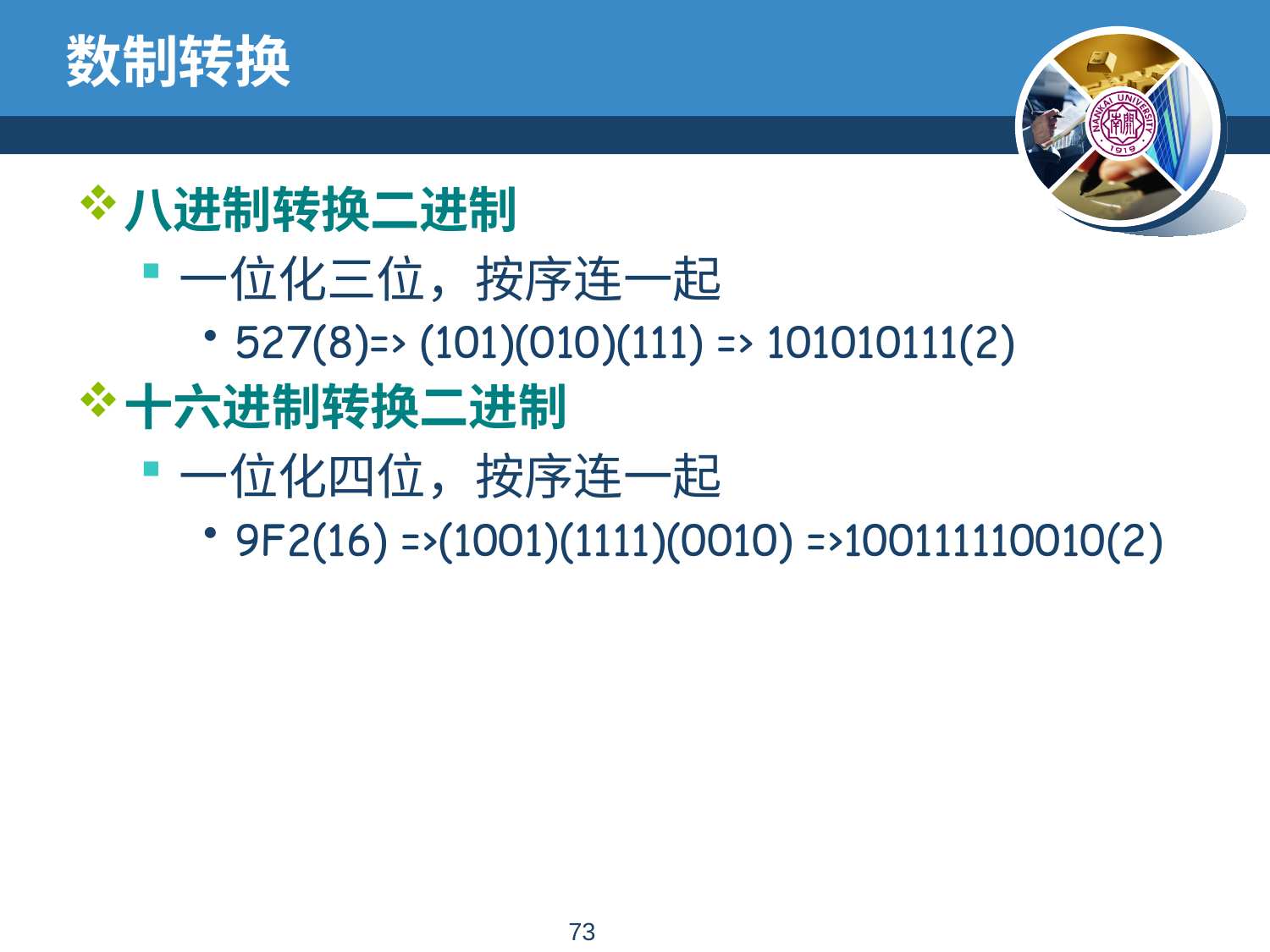

# 数制转换
八进制转换二进制
一位化三位，按序连一起
527(8)=> (101)(010)(111) => 101010111(2)
十六进制转换二进制
一位化四位，按序连一起
9F2(16) =>(1001)(1111)(0010) =>100111110010(2)
73